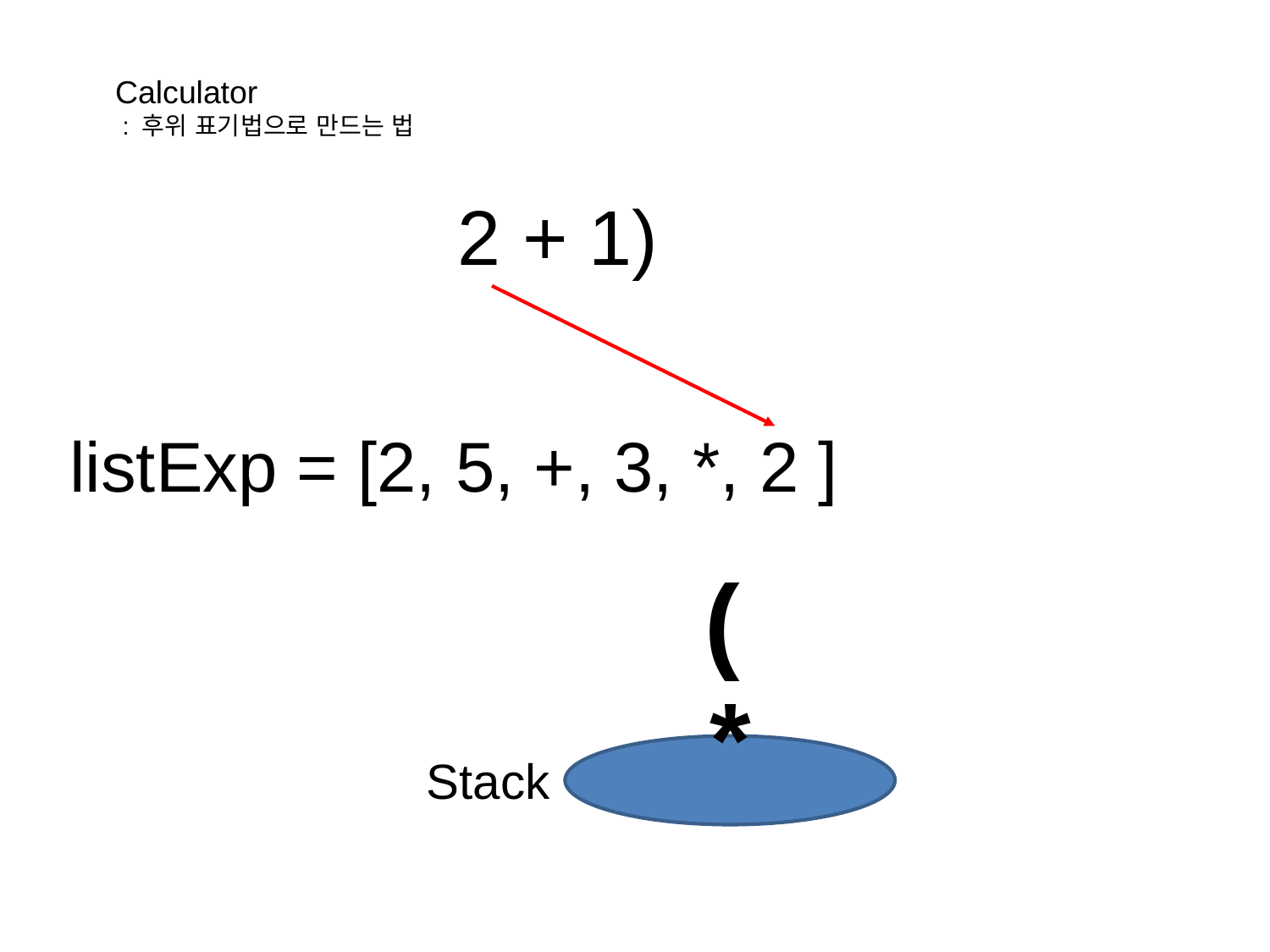

Calculator
 : 후위 표기법으로 만드는 법
     2 + 1)
listExp = [2, 5, +, 3, *, 2 ]
(
*

Stack